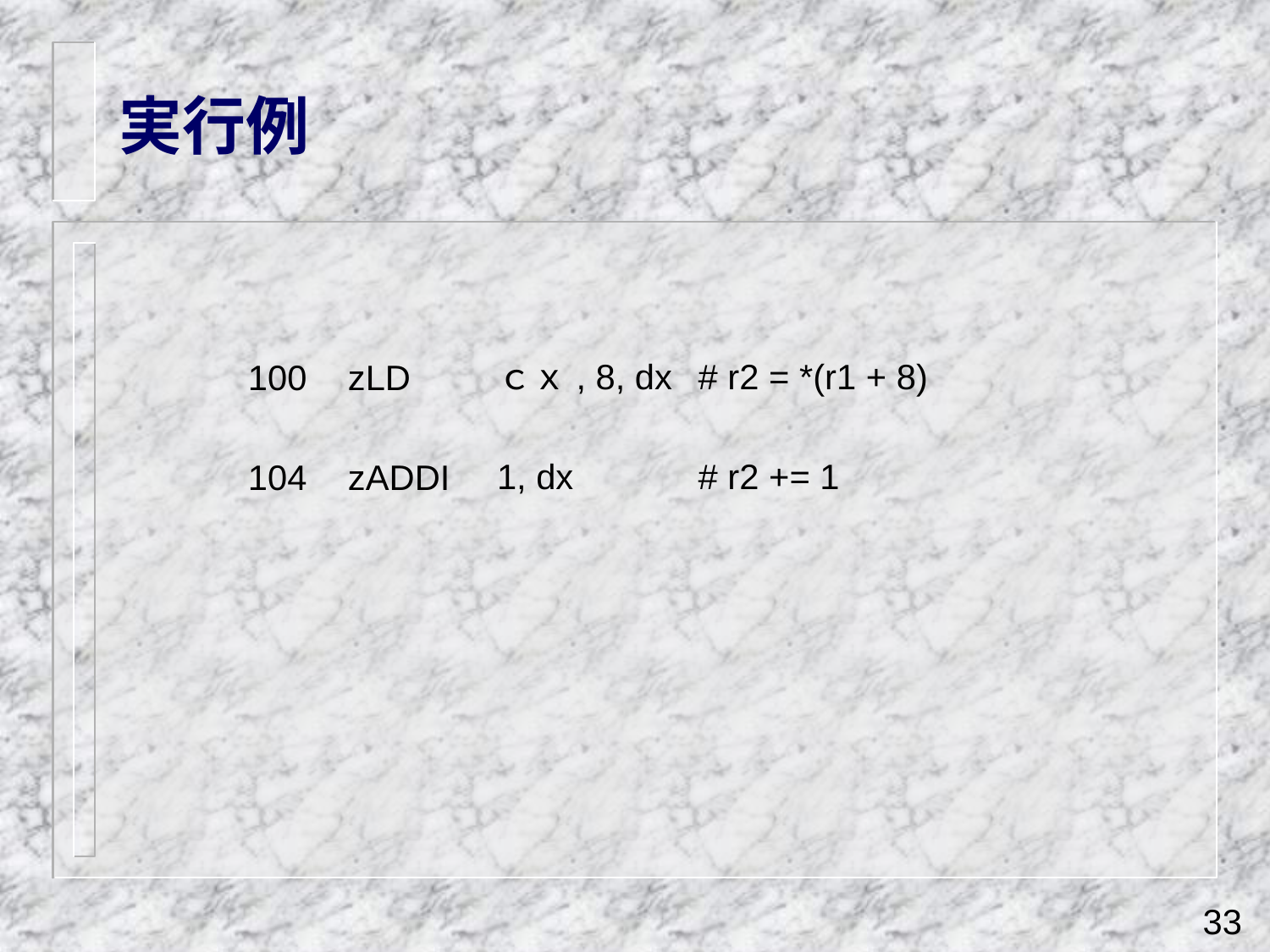

# 実行例
ｃｘ, 8, dx
# r2 = *(r1 + 8)
100
zLD
1, dx
# r2 += 1
104
zADDI
33